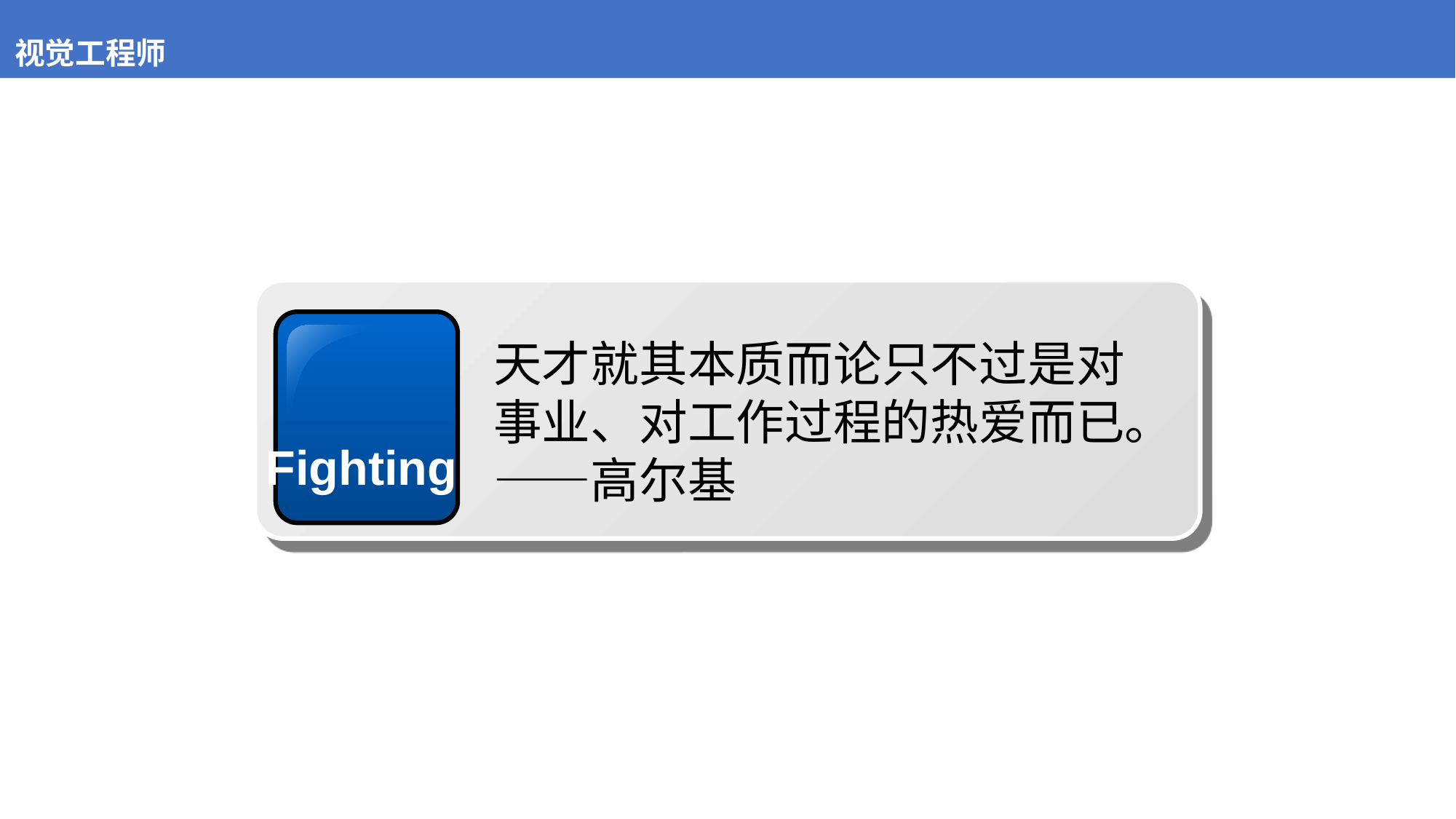

# 视觉工程师

天才就其本质而论只不过是对事业、对工作过程的热爱而已。——高尔基
 Fighting